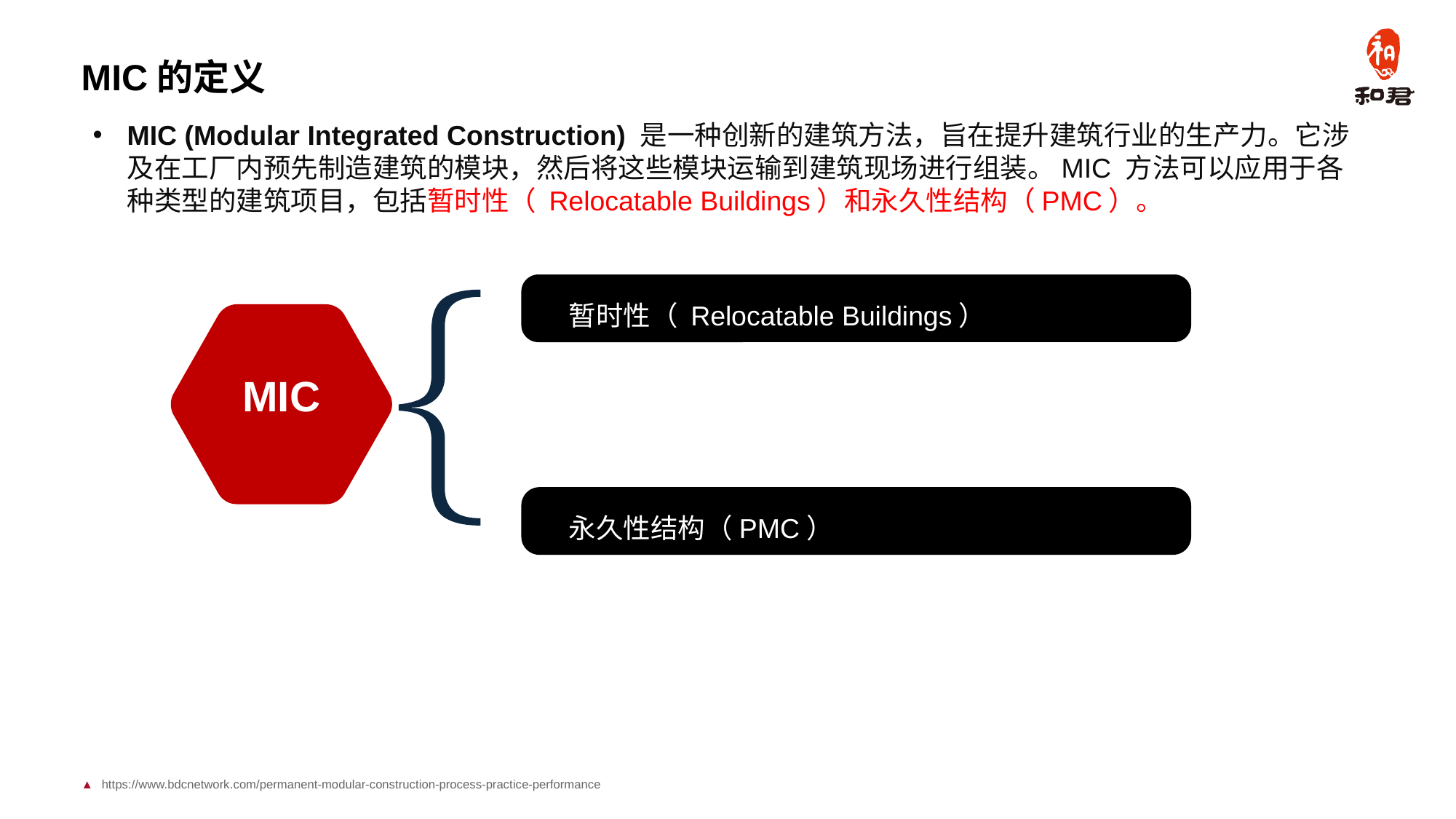

# MIC的定义
MIC (Modular Integrated Construction) 是一种创新的建筑方法，旨在提升建筑行业的生产力。它涉及在工厂内预先制造建筑的模块，然后将这些模块运输到建筑现场进行组装。MIC 方法可以应用于各种类型的建筑项目，包括暂时性（ Relocatable Buildings）和永久性结构（PMC）。
点击输入本栏的具体文字，简明扼要的说明分项内容。

暂时性（ Relocatable Buildings）

MIC
点击输入本栏的具体文字，简明扼要的说明分项内容。

永久性结构（PMC）
点击输入本栏的具体文字，简明扼要的说明分项内容。

https://www.bdcnetwork.com/permanent-modular-construction-process-practice-performance